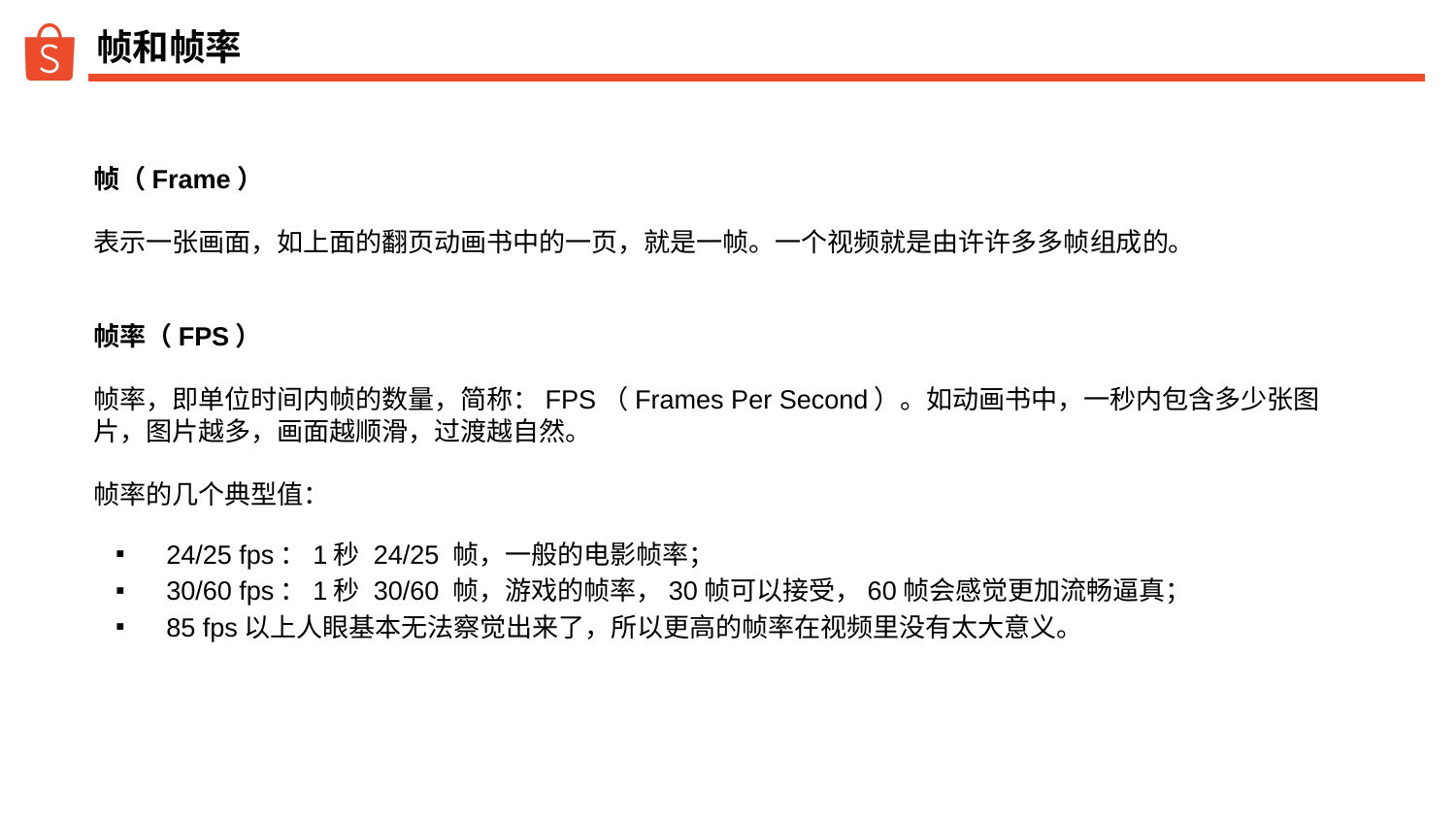

# 帧和帧率
帧（Frame）

表示一张画面，如上面的翻页动画书中的一页，就是一帧。一个视频就是由许许多多帧组成的。

帧率（FPS）
帧率，即单位时间内帧的数量，简称：FPS（Frames Per Second）。如动画书中，一秒内包含多少张图片，图片越多，画面越顺滑，过渡越自然。

帧率的几个典型值：
24/25 fps：1秒 24/25 帧，一般的电影帧率；
30/60 fps：1秒 30/60 帧，游戏的帧率，30帧可以接受，60帧会感觉更加流畅逼真；
85 fps以上人眼基本无法察觉出来了，所以更高的帧率在视频里没有太大意义。